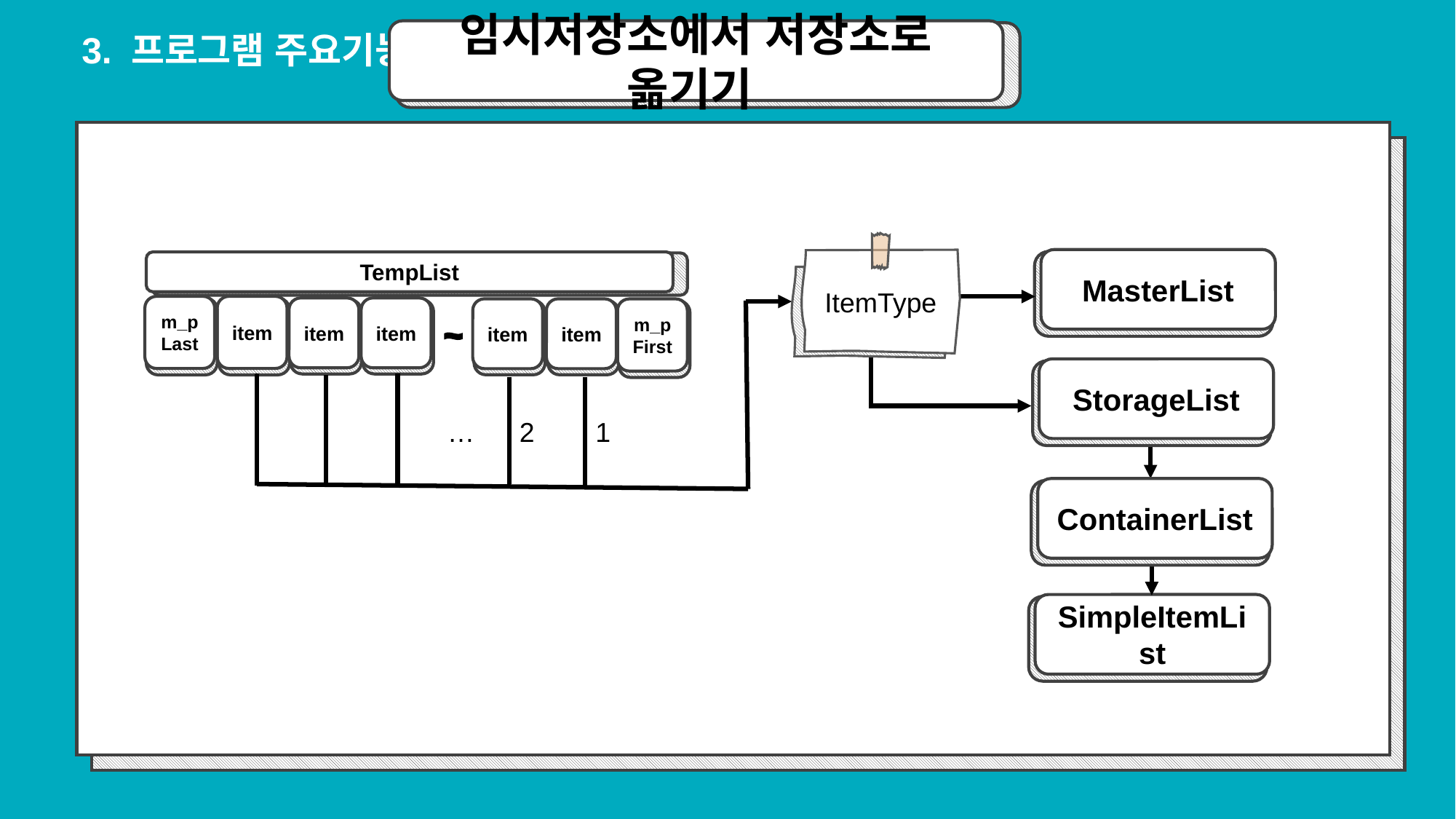

3. 프로그램 주요기능
임시저장소에서 저장소로 옮기기

ItemType

MasterList

StorageList

ContainerList

SimpleItemList

TempList

m_pLast

item

item

item

item

item

m_pFirst

…
2
1